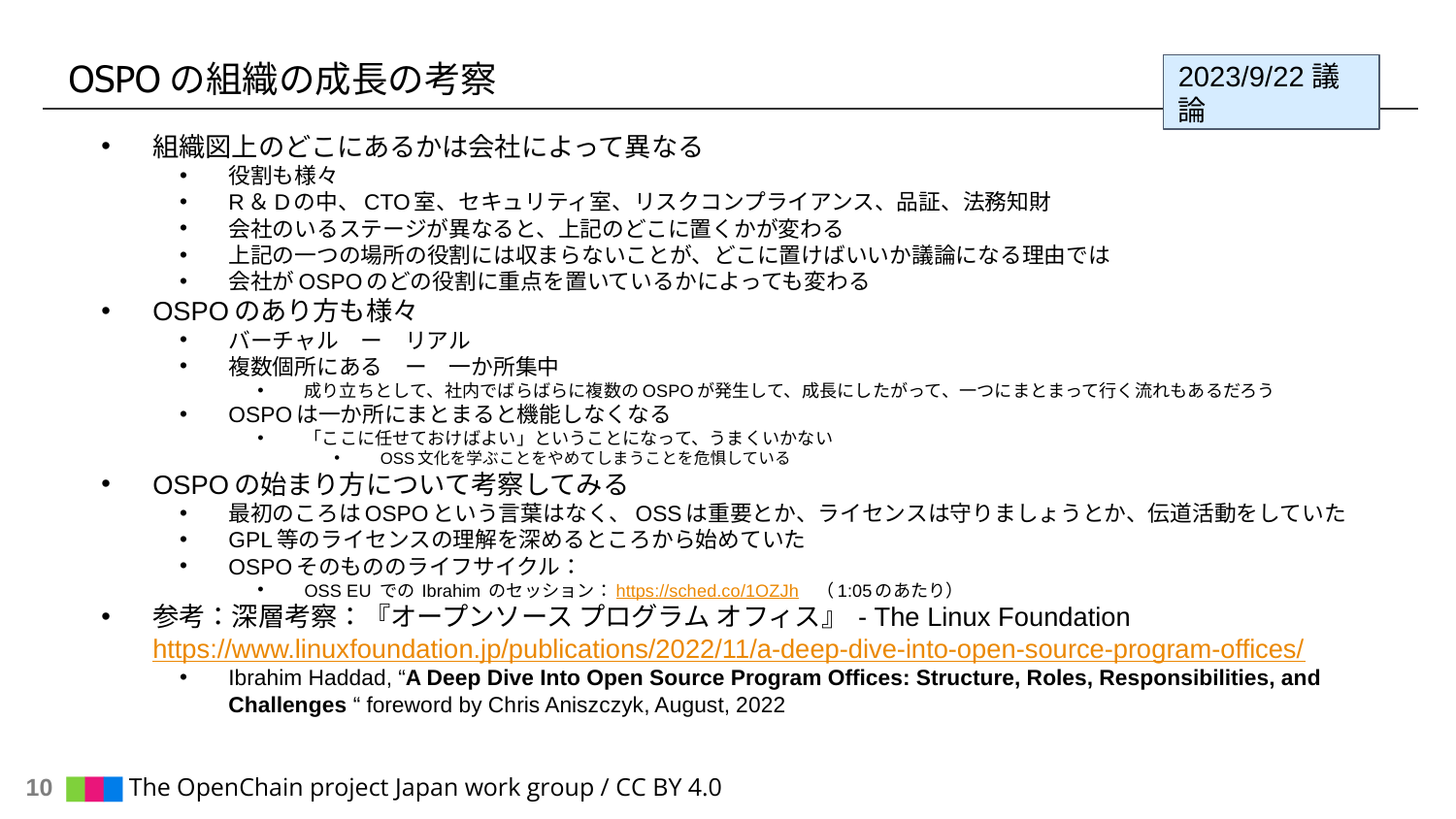

# OSPOの組織の成長の考察
2023/9/22議論
組織図上のどこにあるかは会社によって異なる
役割も様々
R＆Dの中、CTO室、セキュリティ室、リスクコンプライアンス、品証、法務知財
会社のいるステージが異なると、上記のどこに置くかが変わる
上記の一つの場所の役割には収まらないことが、どこに置けばいいか議論になる理由では
会社がOSPOのどの役割に重点を置いているかによっても変わる
OSPOのあり方も様々
バーチャル　ー　リアル
複数個所にある　ー　一か所集中
成り立ちとして、社内でばらばらに複数のOSPOが発生して、成長にしたがって、一つにまとまって行く流れもあるだろう
OSPOは一か所にまとまると機能しなくなる
「ここに任せておけばよい」ということになって、うまくいかない
OSS文化を学ぶことをやめてしまうことを危惧している
OSPOの始まり方について考察してみる
最初のころはOSPOという言葉はなく、OSSは重要とか、ライセンスは守りましょうとか、伝道活動をしていた
GPL等のライセンスの理解を深めるところから始めていた
OSPOそのもののライフサイクル：
OSS EU での Ibrahim のセッション：https://sched.co/1OZJh　（1:05のあたり）
参考：深層考察：『オープンソース プログラム オフィス』 - The Linux Foundationhttps://www.linuxfoundation.jp/publications/2022/11/a-deep-dive-into-open-source-program-offices/
Ibrahim Haddad, “A Deep Dive Into Open Source Program Offices: Structure, Roles, Responsibilities, and Challenges “ foreword by Chris Aniszczyk, August, 2022